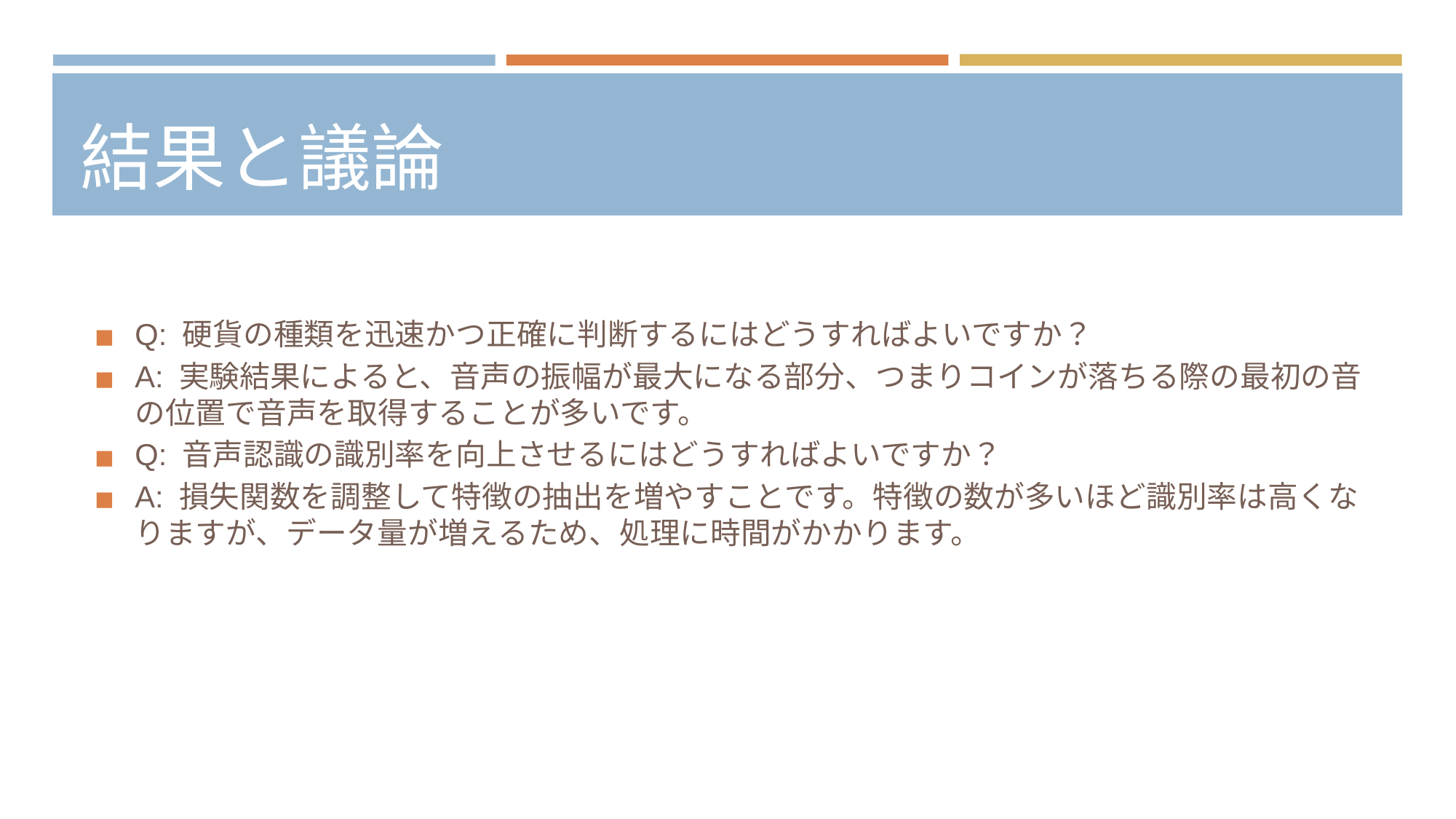

# 結果と議論
Q: 硬貨の種類を迅速かつ正確に判断するにはどうすればよいですか？
A: 実験結果によると、音声の振幅が最大になる部分、つまりコインが落ちる際の最初の音の位置で音声を取得することが多いです。
Q: 音声認識の識別率を向上させるにはどうすればよいですか？
A: 損失関数を調整して特徴の抽出を増やすことです。特徴の数が多いほど識別率は高くなりますが、データ量が増えるため、処理に時間がかかります。